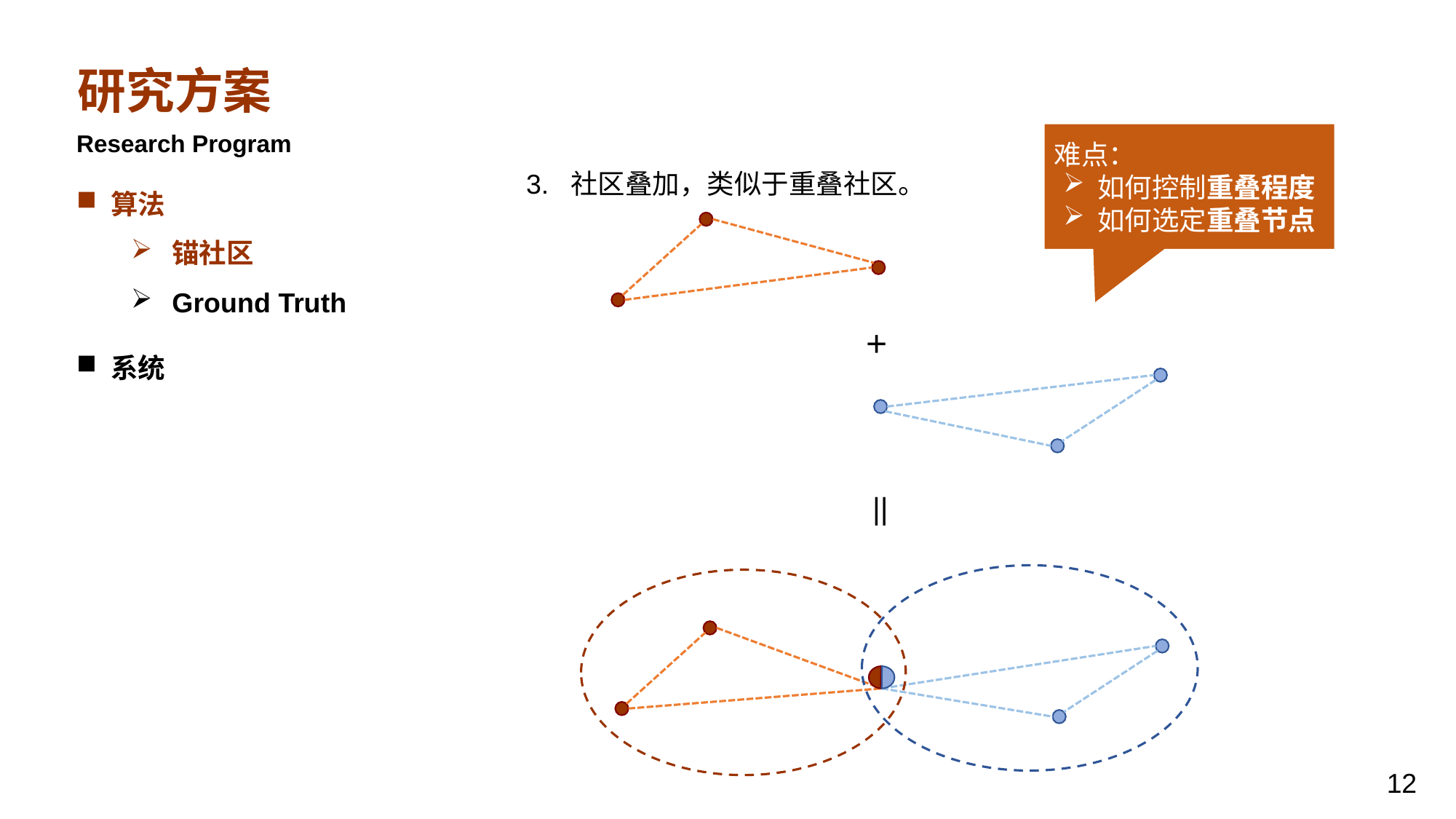

研究方案
Research Program
难点：
如何控制重叠程度
如何选定重叠节点
3.  社区叠加，类似于重叠社区。
算法
锚社区
Ground Truth
系统

+

||

12